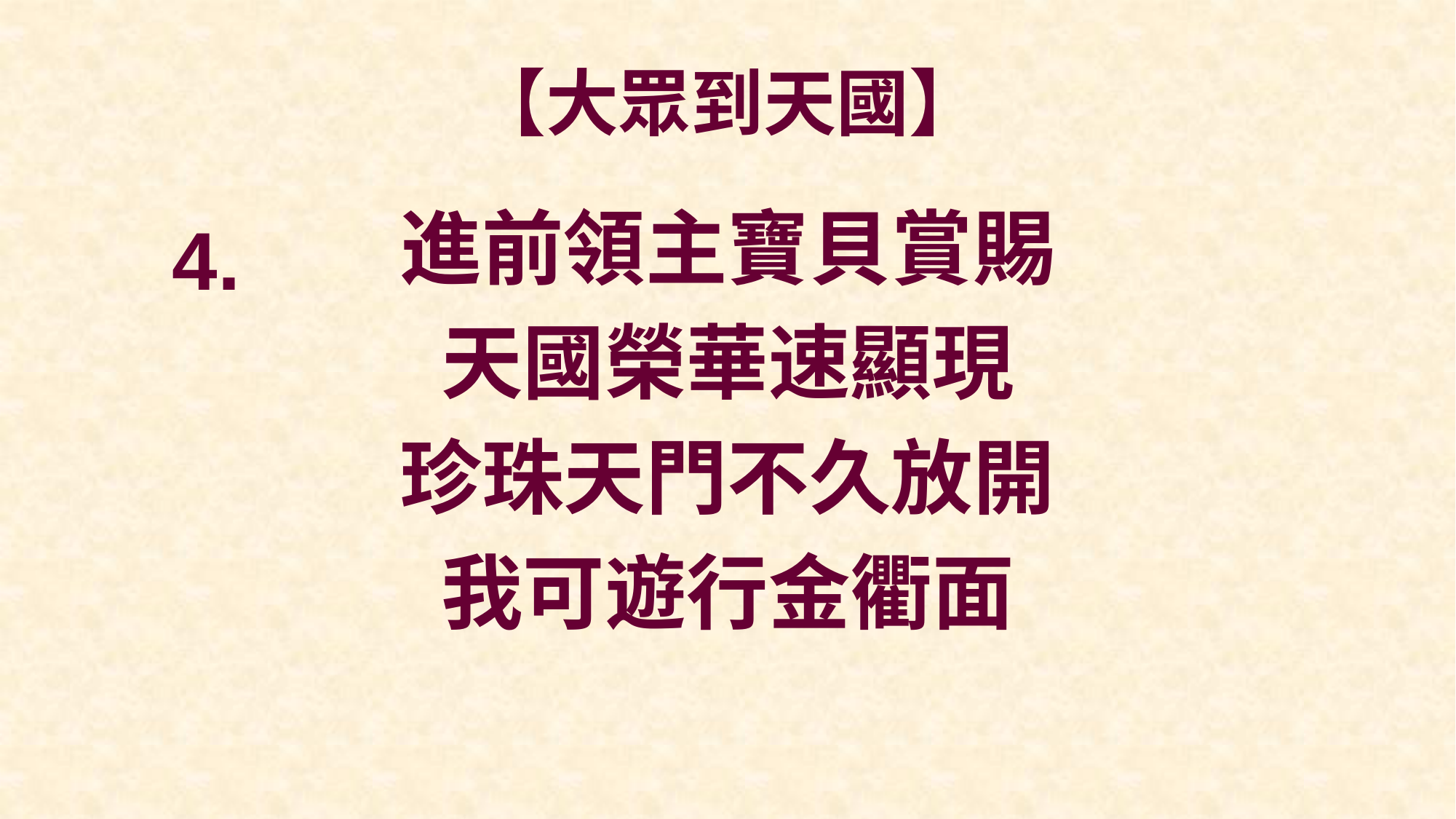

# 【大眾到天國】
進前領主寶貝賞賜
天國榮華速顯現
珍珠天門不久放開
我可遊行金衢面
4.